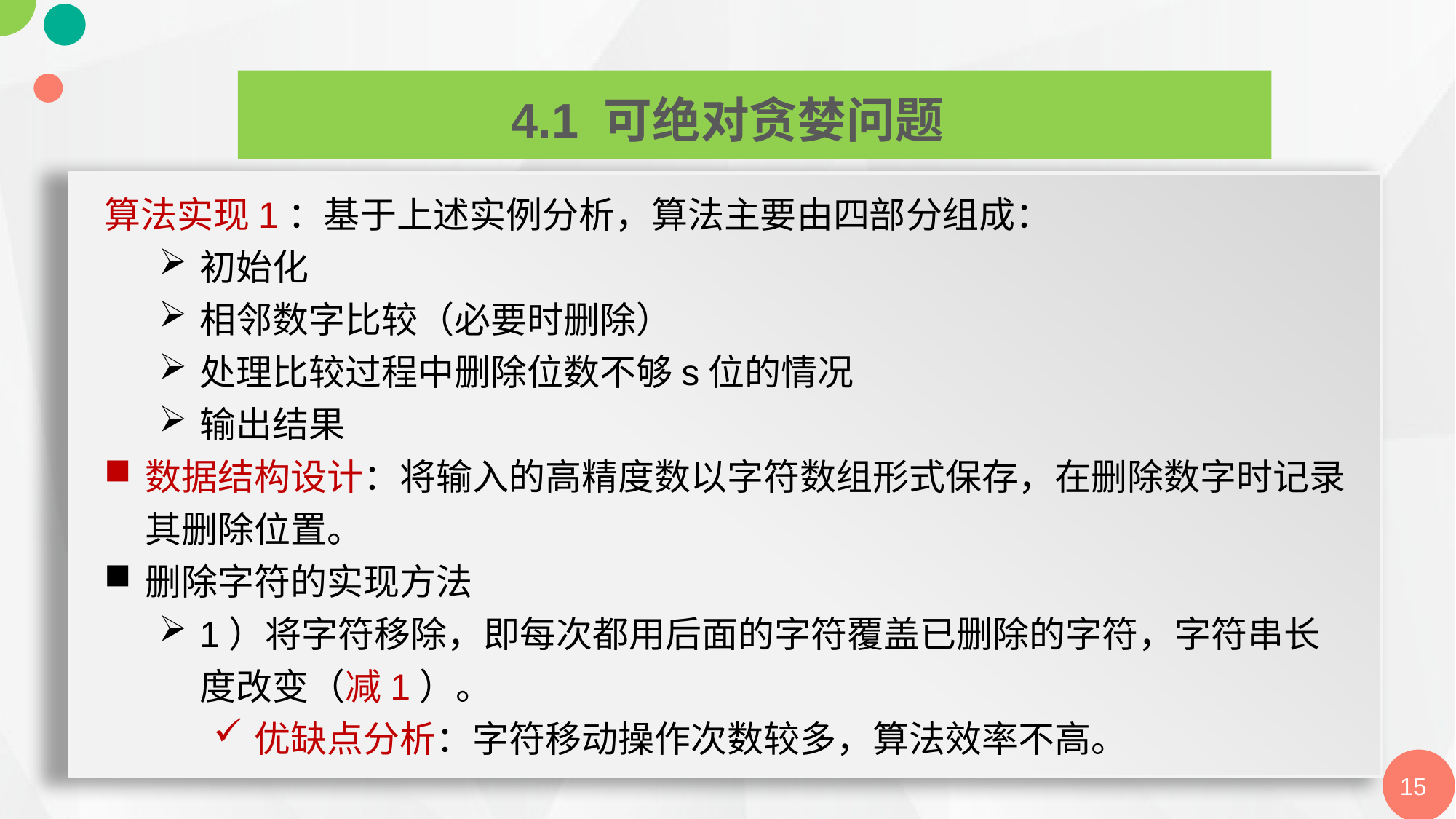

4.1 可绝对贪婪问题
算法实现1：基于上述实例分析，算法主要由四部分组成：
初始化
相邻数字比较（必要时删除）
处理比较过程中删除位数不够s位的情况
输出结果
数据结构设计：将输入的高精度数以字符数组形式保存，在删除数字时记录其删除位置。
删除字符的实现方法
1）将字符移除，即每次都用后面的字符覆盖已删除的字符，字符串长度改变（减1）。
优缺点分析：字符移动操作次数较多，算法效率不高。